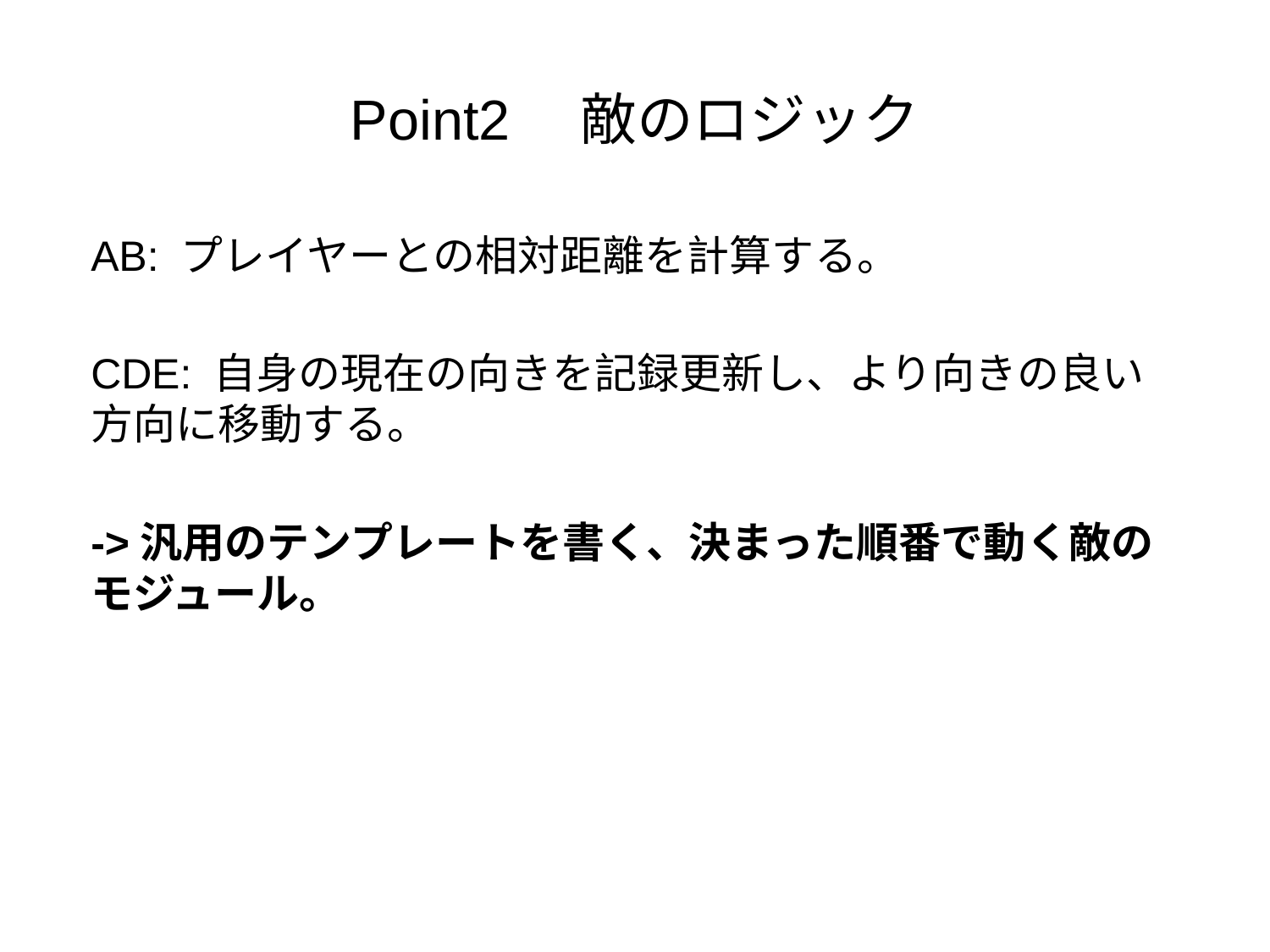

# Point2　敵のロジック
AB: プレイヤーとの相対距離を計算する。

CDE: 自身の現在の向きを記録更新し、より向きの良い方向に移動する。

->汎用のテンプレートを書く、決まった順番で動く敵のモジュール。